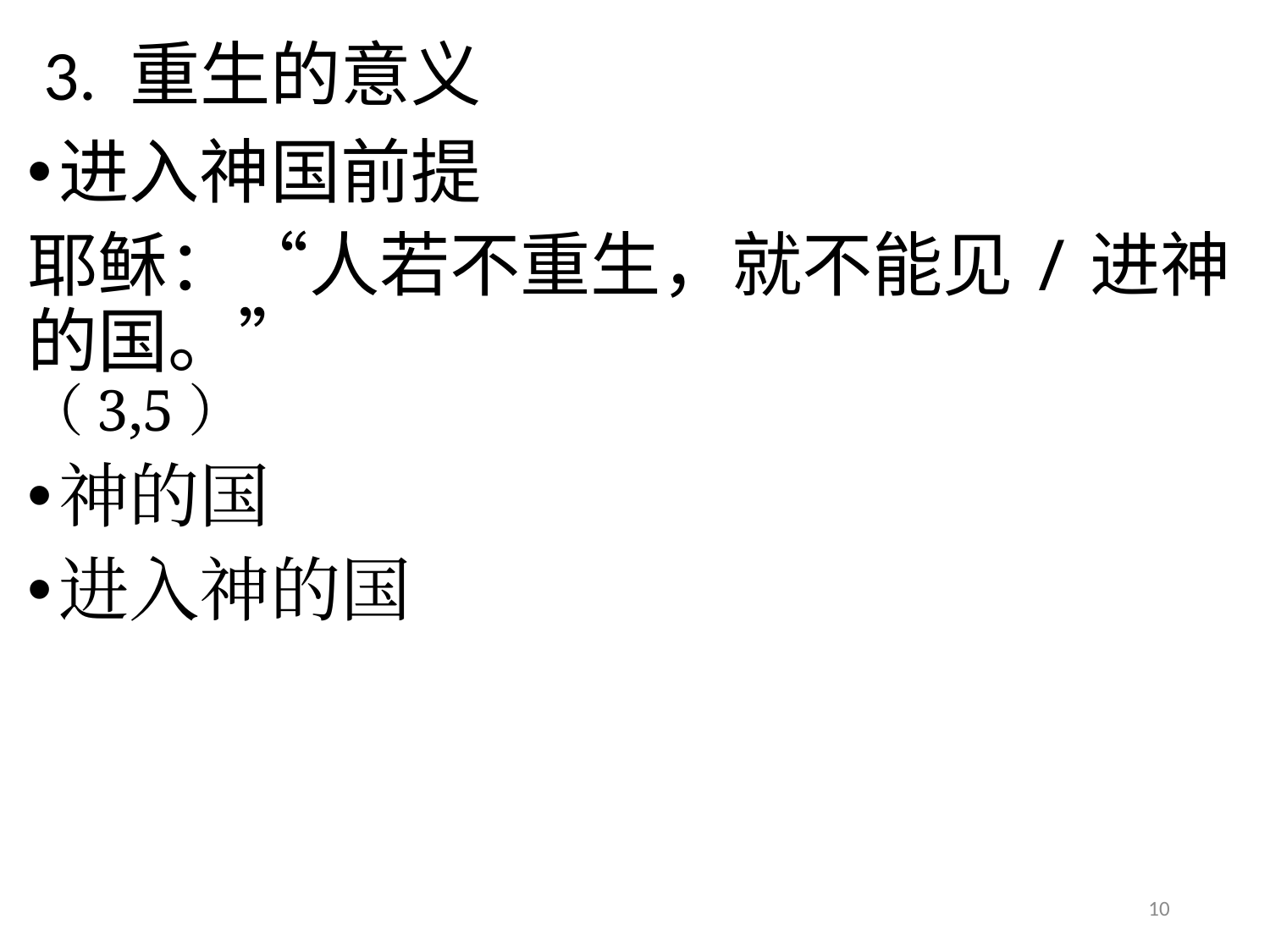

# 3. 重生的意义
进入神国前提
耶稣：“人若不重生，就不能见/进神的国。”                                                     （3,5）
神的国
进入神的国

10